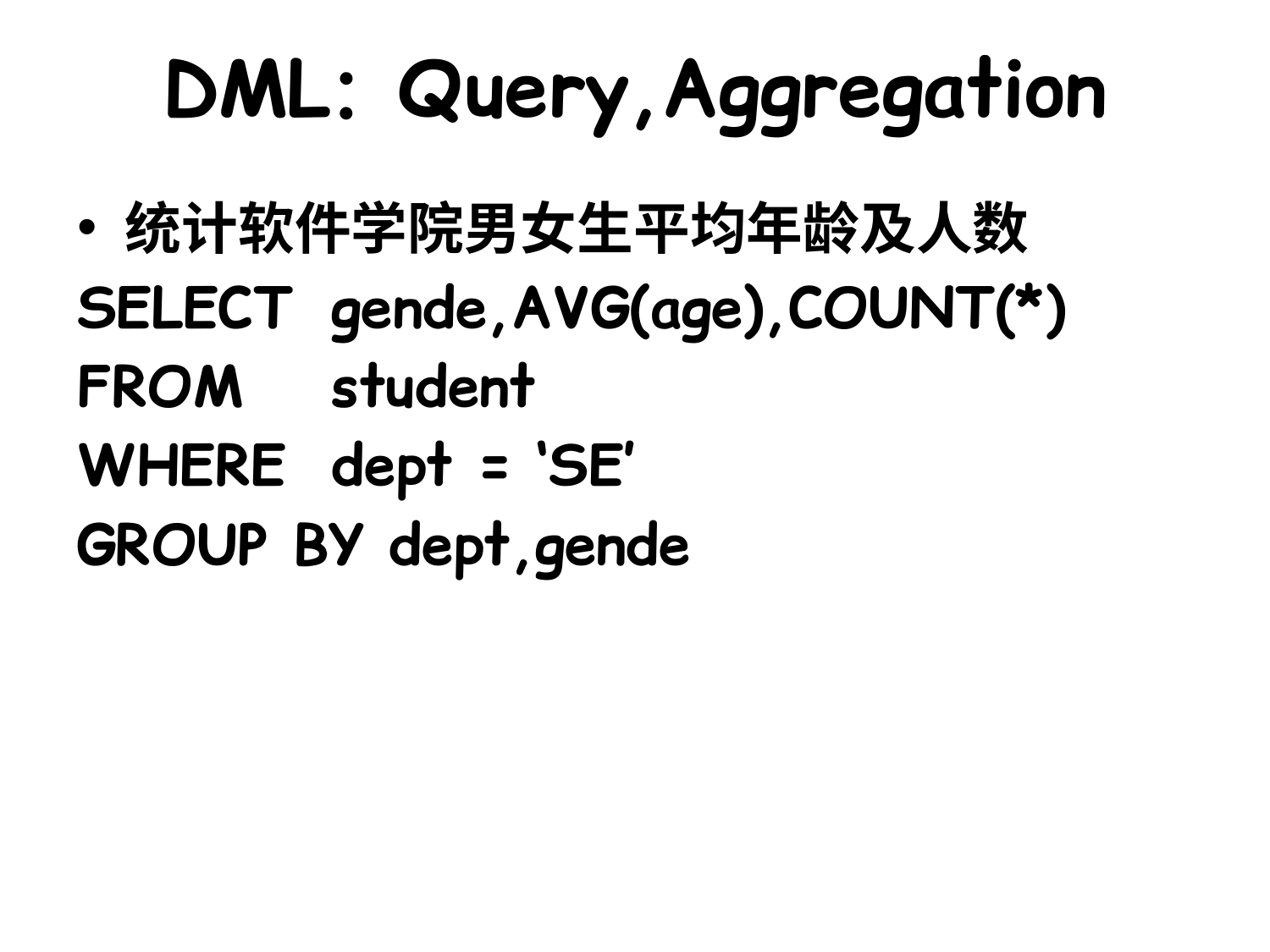

# DML: Query,Aggregation
统计软件学院男女生平均年龄及人数
SELECT 	gende,AVG(age),COUNT(*)
FROM	student
WHERE	dept = ‘SE’
GROUP BY dept,gende